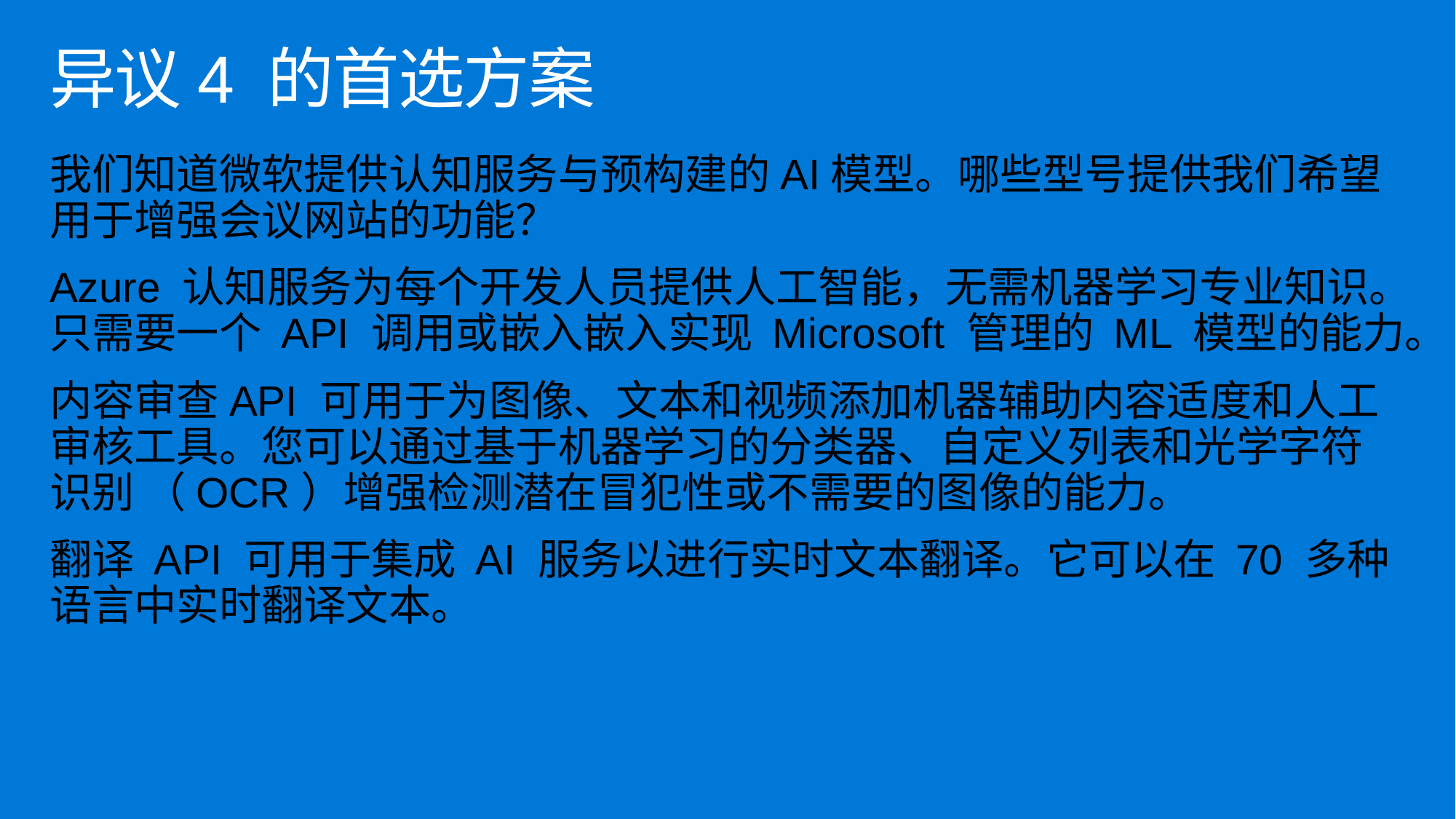

# 异议4 的首选方案
我们知道微软提供认知服务与预构建的AI模型。哪些型号提供我们希望用于增强会议网站的功能？
Azure 认知服务为每个开发人员提供人工智能，无需机器学习专业知识。只需要一个 API 调用或嵌入嵌入实现 Microsoft 管理的 ML 模型的能力。
内容审查API 可用于为图像、文本和视频添加机器辅助内容适度和人工审核工具。您可以通过基于机器学习的分类器、自定义列表和光学字符识别 （OCR）增强检测潜在冒犯性或不需要的图像的能力。
翻译 API 可用于集成 AI 服务以进行实时文本翻译。它可以在 70 多种语言中实时翻译文本。